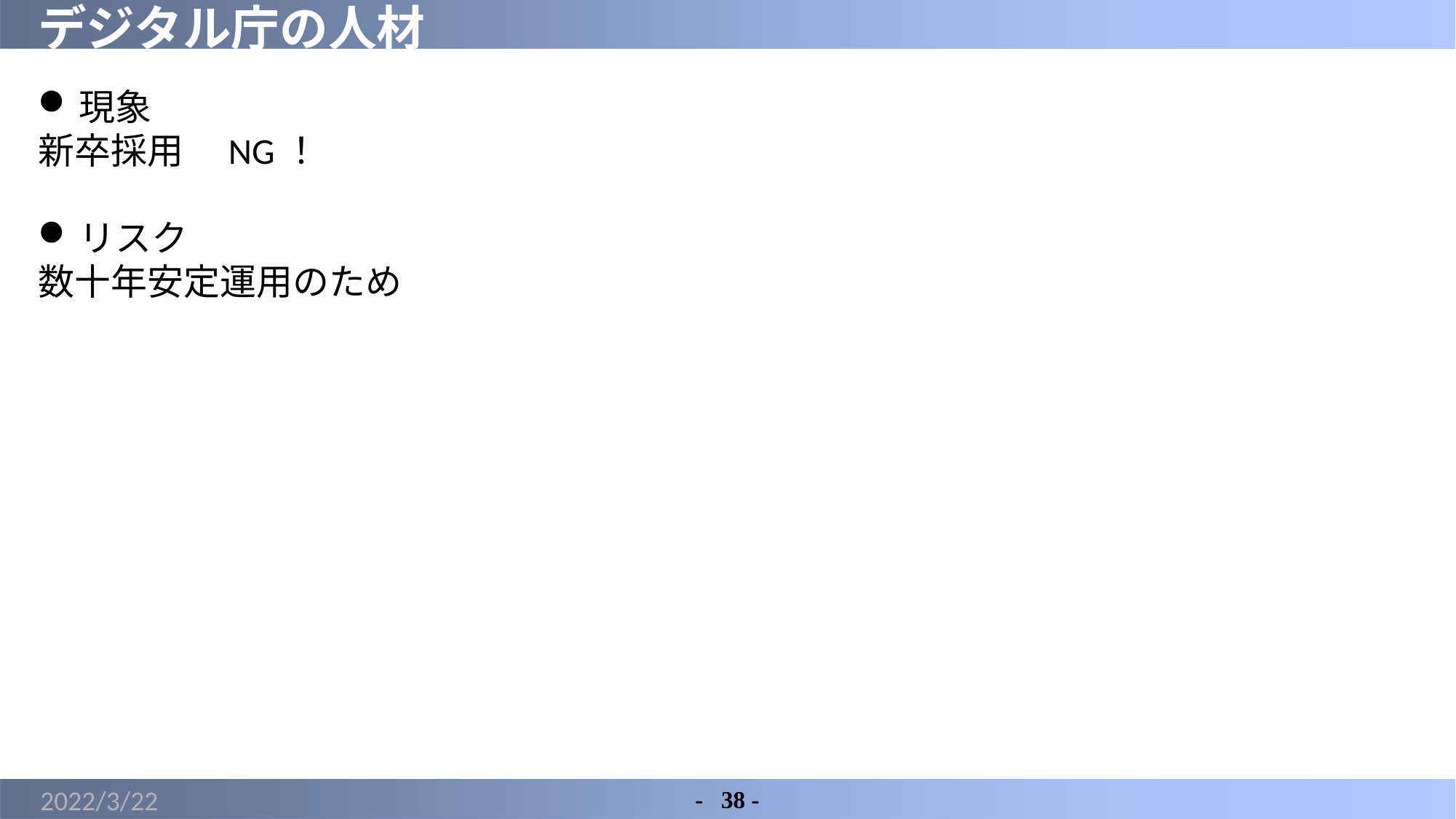

# デジタル庁の人材
現象
新卒採用　NG！

リスク
数十年安定運用のため
2022/3/22
-	38 -